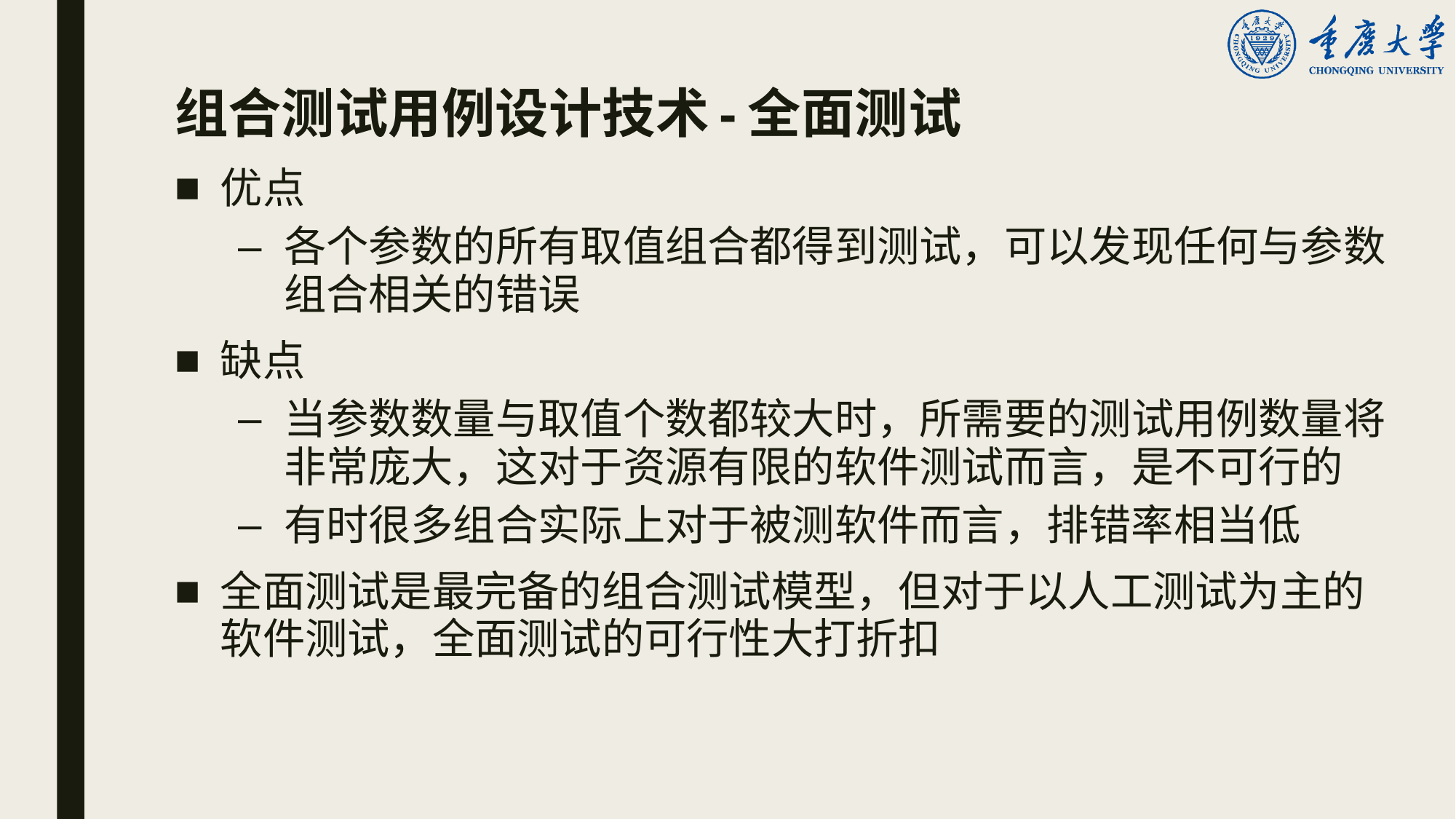

# 组合测试用例设计技术-全面测试
优点
各个参数的所有取值组合都得到测试，可以发现任何与参数组合相关的错误
缺点
当参数数量与取值个数都较大时，所需要的测试用例数量将非常庞大，这对于资源有限的软件测试而言，是不可行的
有时很多组合实际上对于被测软件而言，排错率相当低
全面测试是最完备的组合测试模型，但对于以人工测试为主的软件测试，全面测试的可行性大打折扣